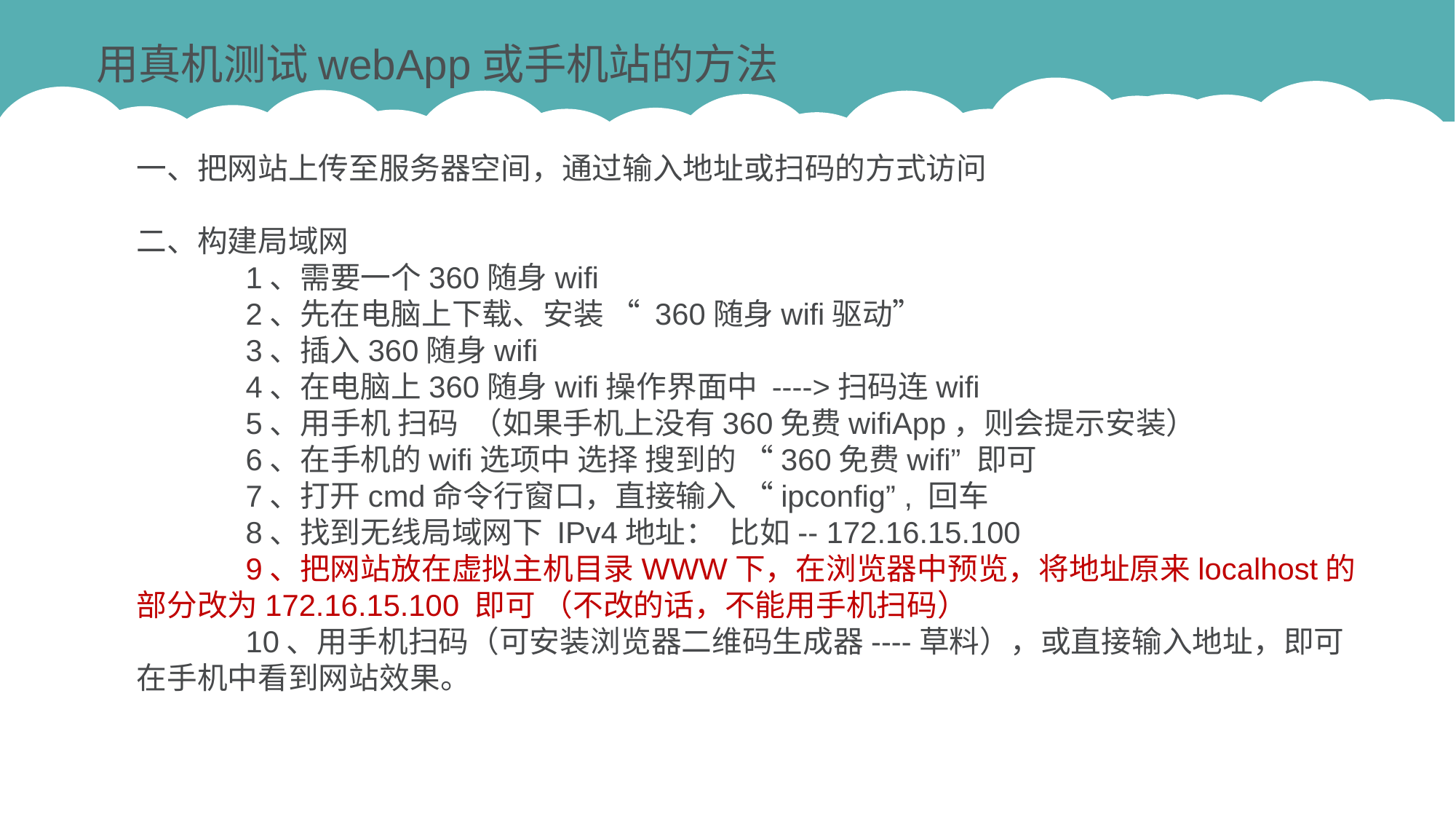

用真机测试webApp或手机站的方法
一、把网站上传至服务器空间，通过输入地址或扫码的方式访问

二、构建局域网
	1、需要一个360随身wifi
	2、先在电脑上下载、安装 “ 360随身wifi驱动”
	3、插入360随身wifi
	4、在电脑上360随身wifi操作界面中 ---->扫码连wifi
	5、用手机 扫码  （如果手机上没有360免费wifiApp，则会提示安装）
	6、在手机的wifi选项中 选择 搜到的 “360免费wifi” 即可
	7、打开cmd命令行窗口，直接输入 “ipconfig” , 回车
	8、找到无线局域网下 IPv4地址：  比如-- 172.16.15.100
	9、把网站放在虚拟主机目录WWW下，在浏览器中预览，将地址原来localhost的部分改为172.16.15.100 即可 （不改的话，不能用手机扫码）
	10、用手机扫码（可安装浏览器二维码生成器----草料），或直接输入地址，即可在手机中看到网站效果。